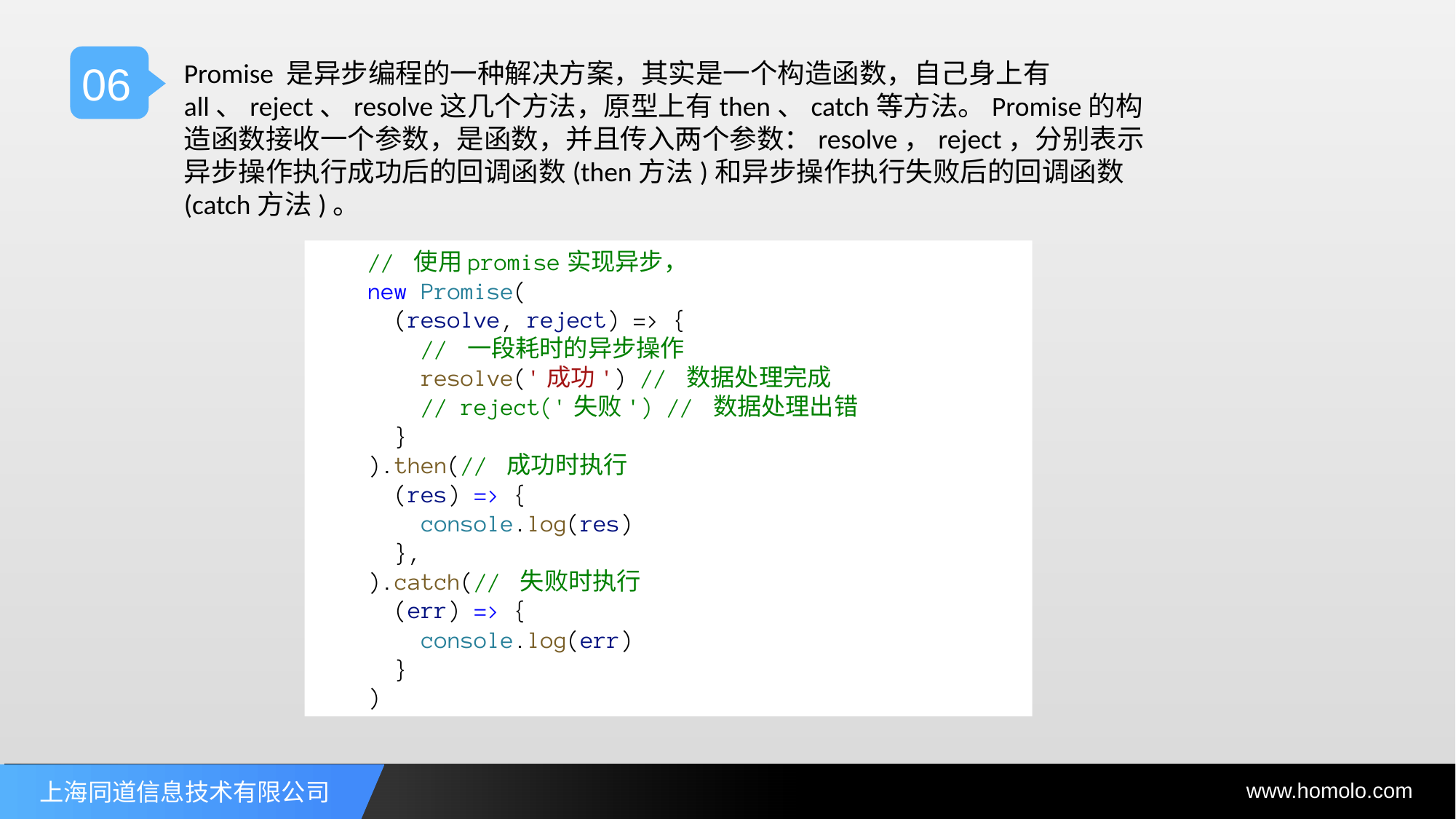

06
Promise 是异步编程的一种解决方案，其实是一个构造函数，自己身上有all、reject、resolve这几个方法，原型上有then、catch等方法。Promise的构造函数接收一个参数，是函数，并且传入两个参数：resolve，reject，分别表示异步操作执行成功后的回调函数(then方法)和异步操作执行失败后的回调函数(catch方法)。
    // 使用promise实现异步，
    new Promise(
      (resolve, reject) => {
        // 一段耗时的异步操作
        resolve('成功') // 数据处理完成
        // reject('失败') // 数据处理出错
      }
    ).then(// 成功时执行
      (res) => {
        console.log(res)
      },
    ).catch(// 失败时执行
      (err) => {
        console.log(err)
      }
    )